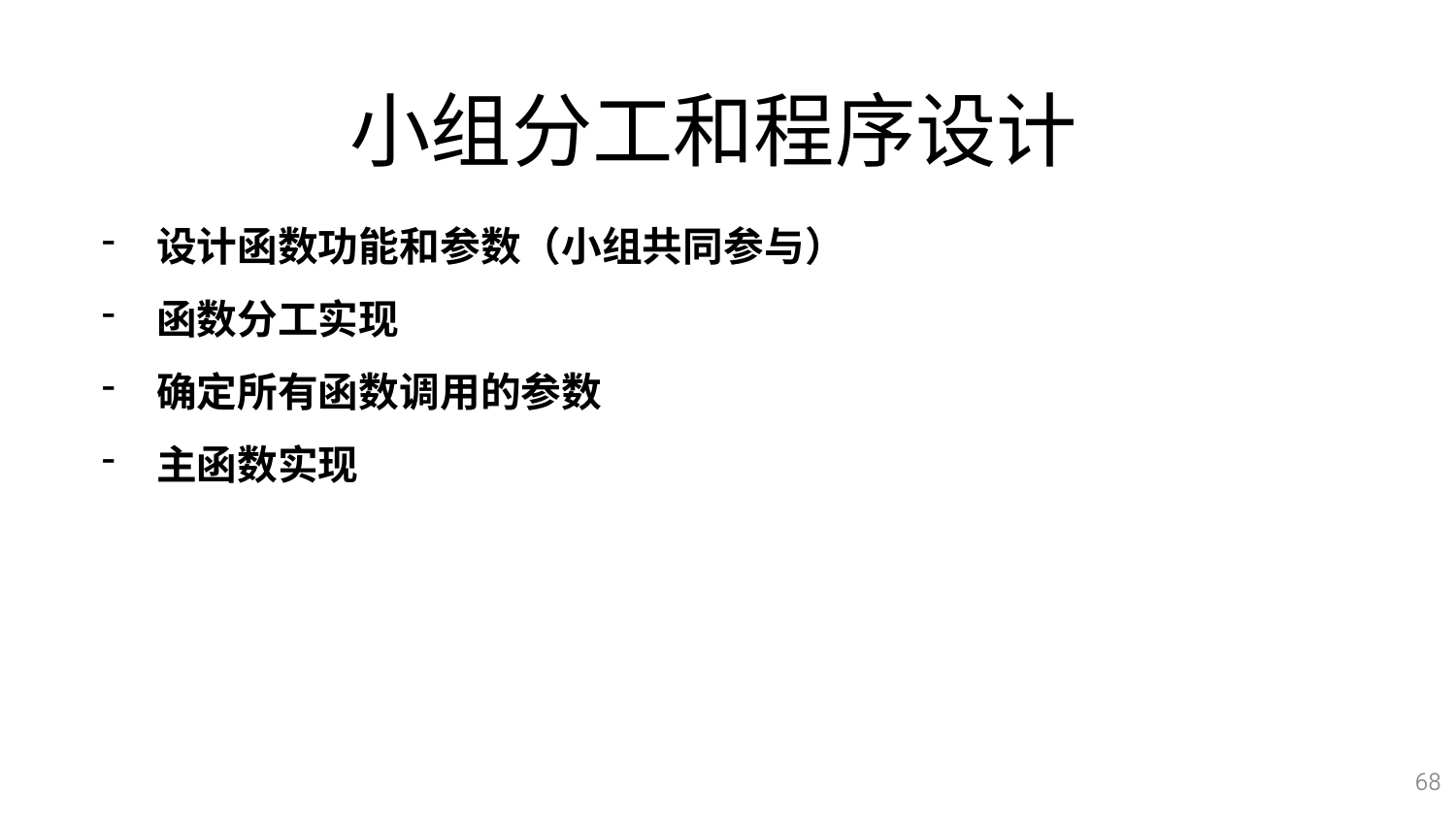

小组分工和程序设计
设计函数功能和参数（小组共同参与）
函数分工实现
确定所有函数调用的参数
主函数实现
68